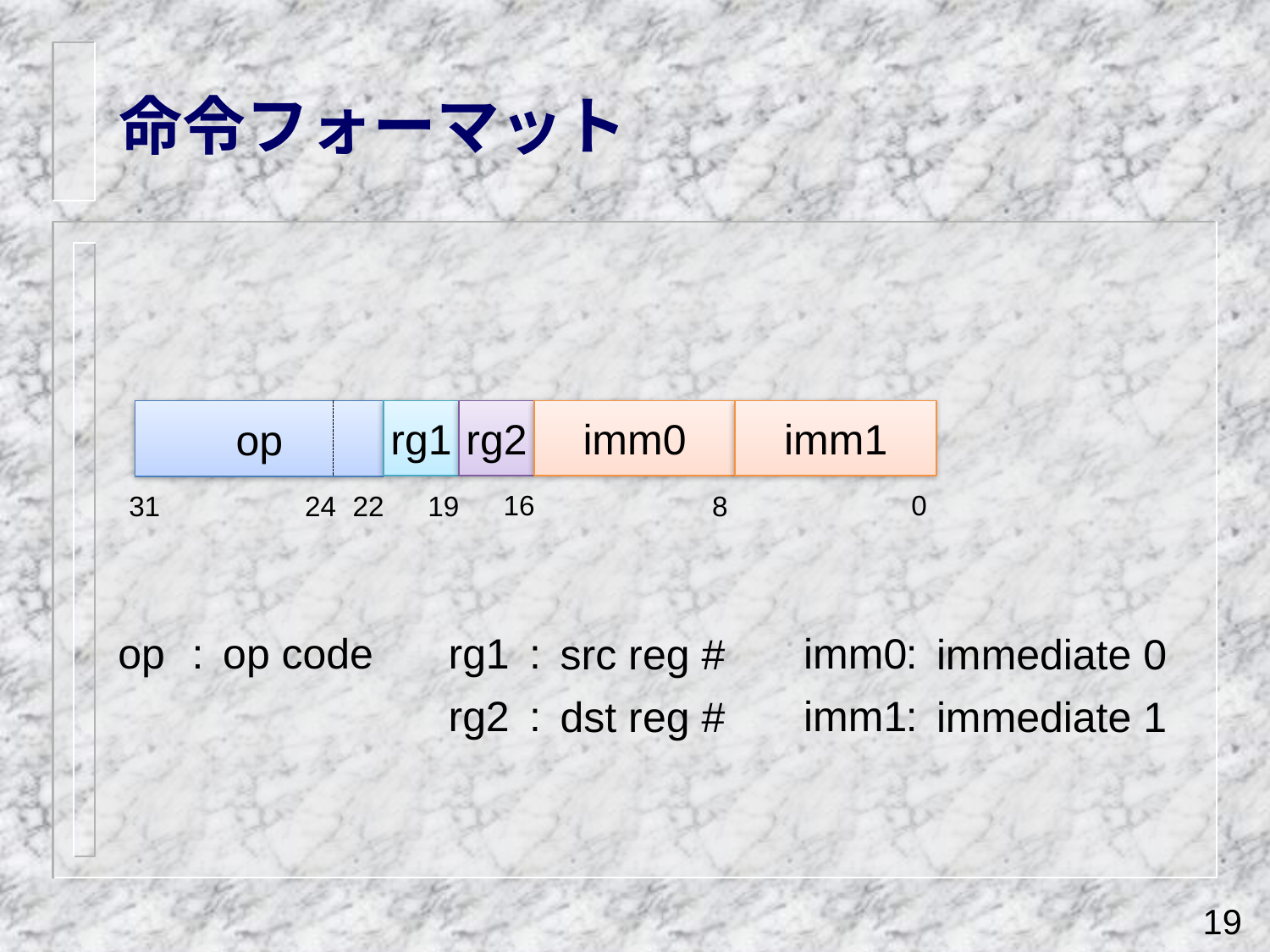

# 命令フォーマット
op
rg1
rg2
imm0
imm1
16
0
31
24
22
19
8
op
:
op code
imm0
:
immediate 0
rg1
:
src reg #
imm1
:
immediate 1
rg2
:
dst reg #
19